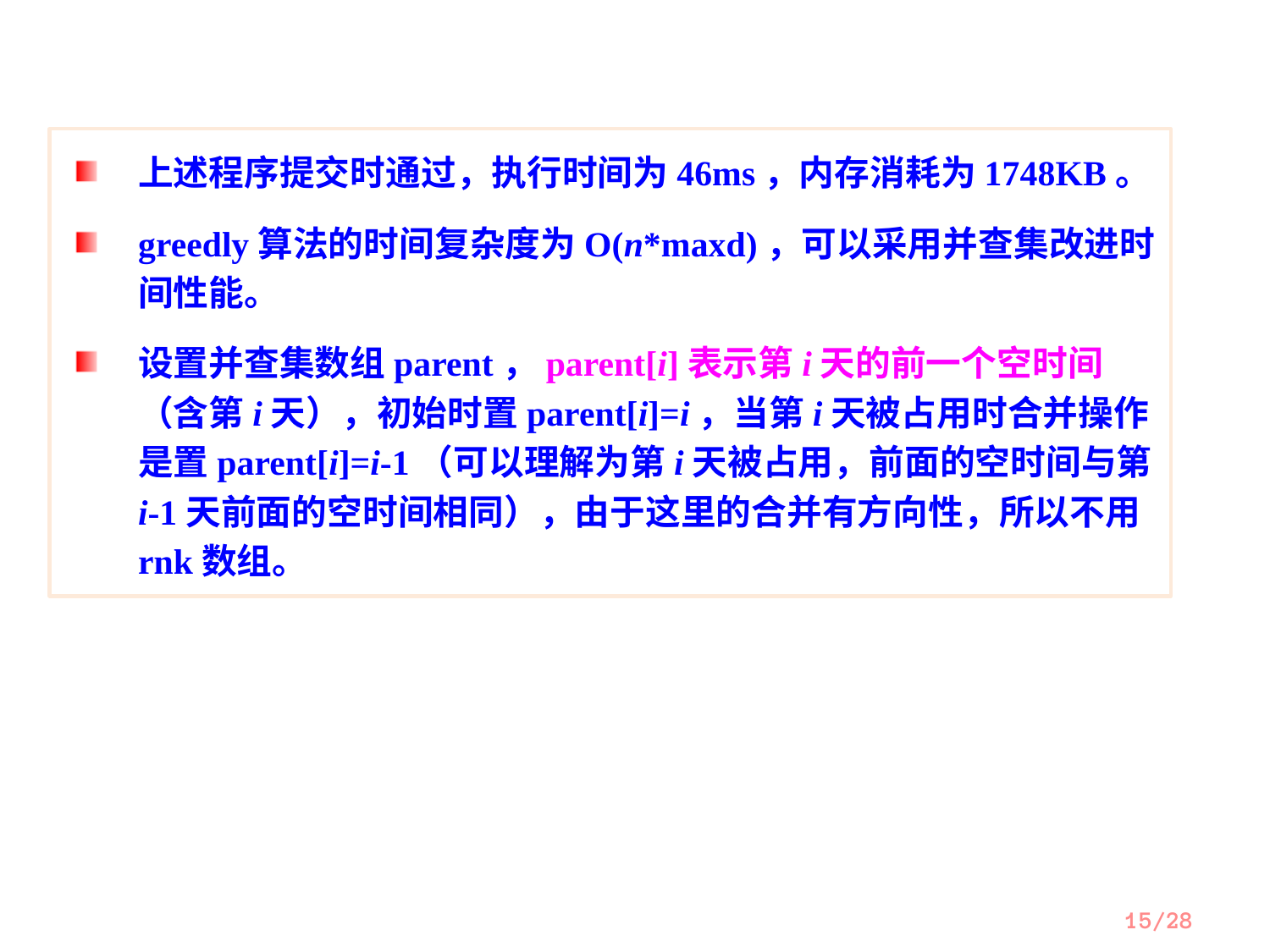

上述程序提交时通过，执行时间为46ms，内存消耗为1748KB。
greedly算法的时间复杂度为O(n*maxd)，可以采用并查集改进时间性能。
设置并查集数组parent，parent[i]表示第i天的前一个空时间（含第i天），初始时置parent[i]=i，当第i天被占用时合并操作是置parent[i]=i-1（可以理解为第i天被占用，前面的空时间与第i-1天前面的空时间相同），由于这里的合并有方向性，所以不用rnk数组。
15/28